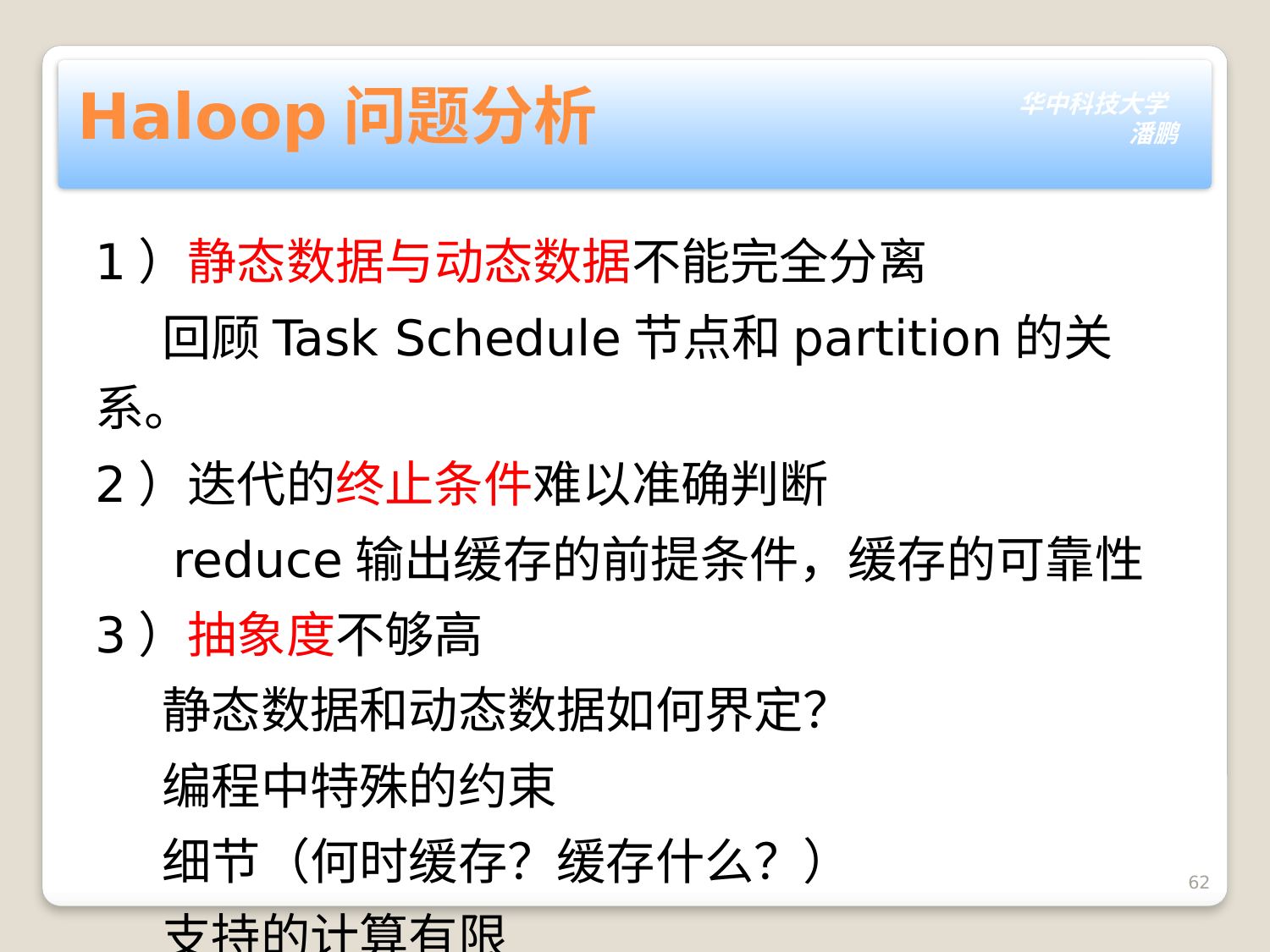

# Haloop问题分析
1）静态数据与动态数据不能完全分离
     回顾Task Schedule节点和partition的关系。
2）迭代的终止条件难以准确判断
     reduce输出缓存的前提条件，缓存的可靠性
3）抽象度不够高
     静态数据和动态数据如何界定？
     编程中特殊的约束
     细节（何时缓存？缓存什么？）
     支持的计算有限
62